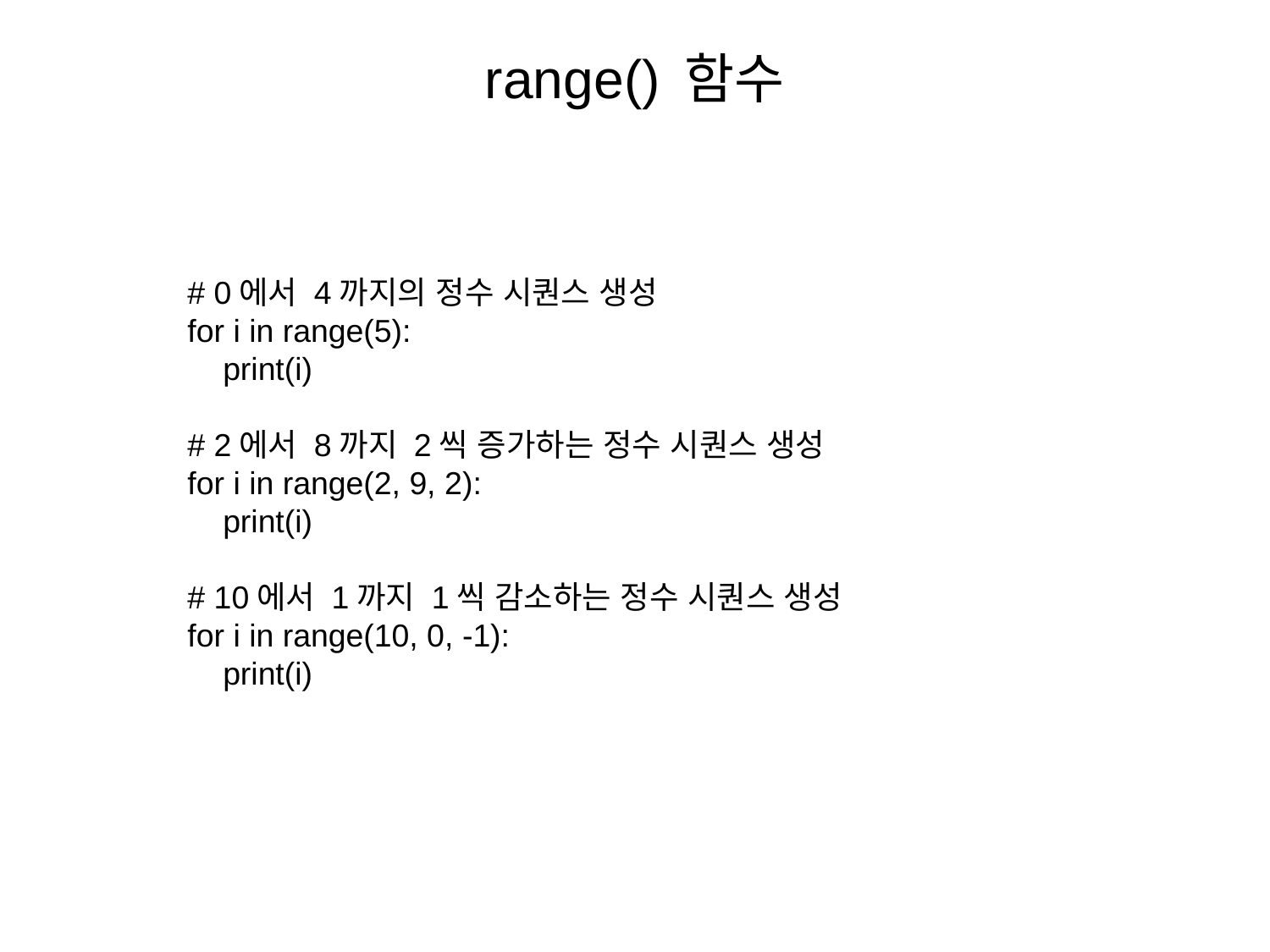

# range() 함수
# 0에서 4까지의 정수 시퀀스 생성
for i in range(5):
    print(i)

# 2에서 8까지 2씩 증가하는 정수 시퀀스 생성
for i in range(2, 9, 2):
    print(i)

# 10에서 1까지 1씩 감소하는 정수 시퀀스 생성
for i in range(10, 0, -1):
    print(i)